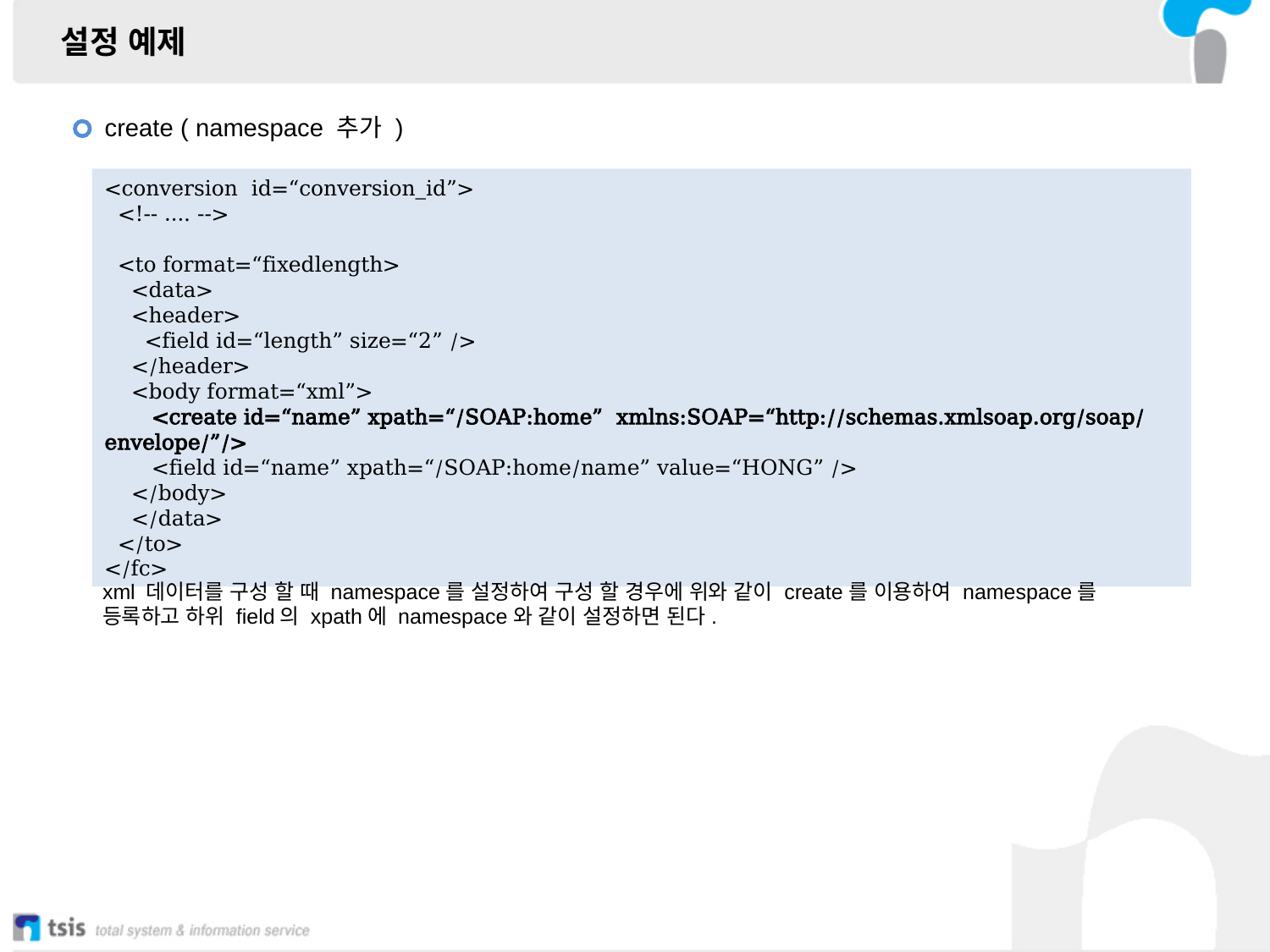

설정 예제
create ( namespace 추가 )

<conversion  id=“conversion_id”>
  <!-- …. -->

  <to format=“fixedlength>
    <data>
    <header>
      <field id=“length” size=“2” />
    </header>
    <body format=“xml”>
       <create id=“name” xpath=“/SOAP:home”  xmlns:SOAP=“http://schemas.xmlsoap.org/soap/envelope/”/>
       <field id=“name” xpath=“/SOAP:home/name” value=“HONG” />
    </body>
    </data>
  </to>
</fc>
xml 데이터를 구성 할 때 namespace를 설정하여 구성 할 경우에 위와 같이 create를 이용하여 namespace를 등록하고 하위 field의 xpath에 namespace와 같이 설정하면 된다.